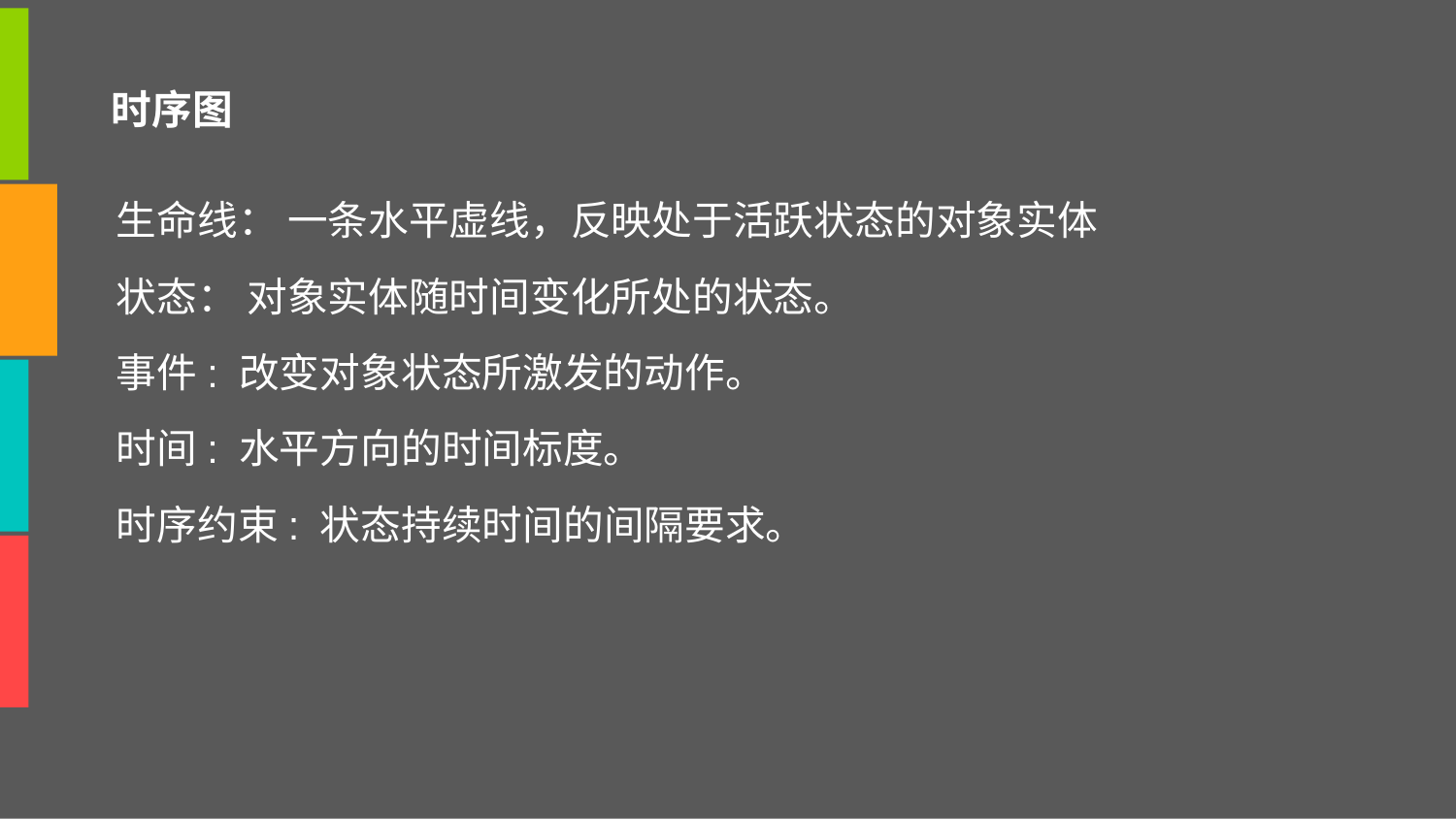

时序图
  生命线： 一条水平虚线，反映处于活跃状态的对象实体
  状态： 对象实体随时间变化所处的状态。
  事件: 改变对象状态所激发的动作。
  时间: 水平方向的时间标度。
  时序约束: 状态持续时间的间隔要求。